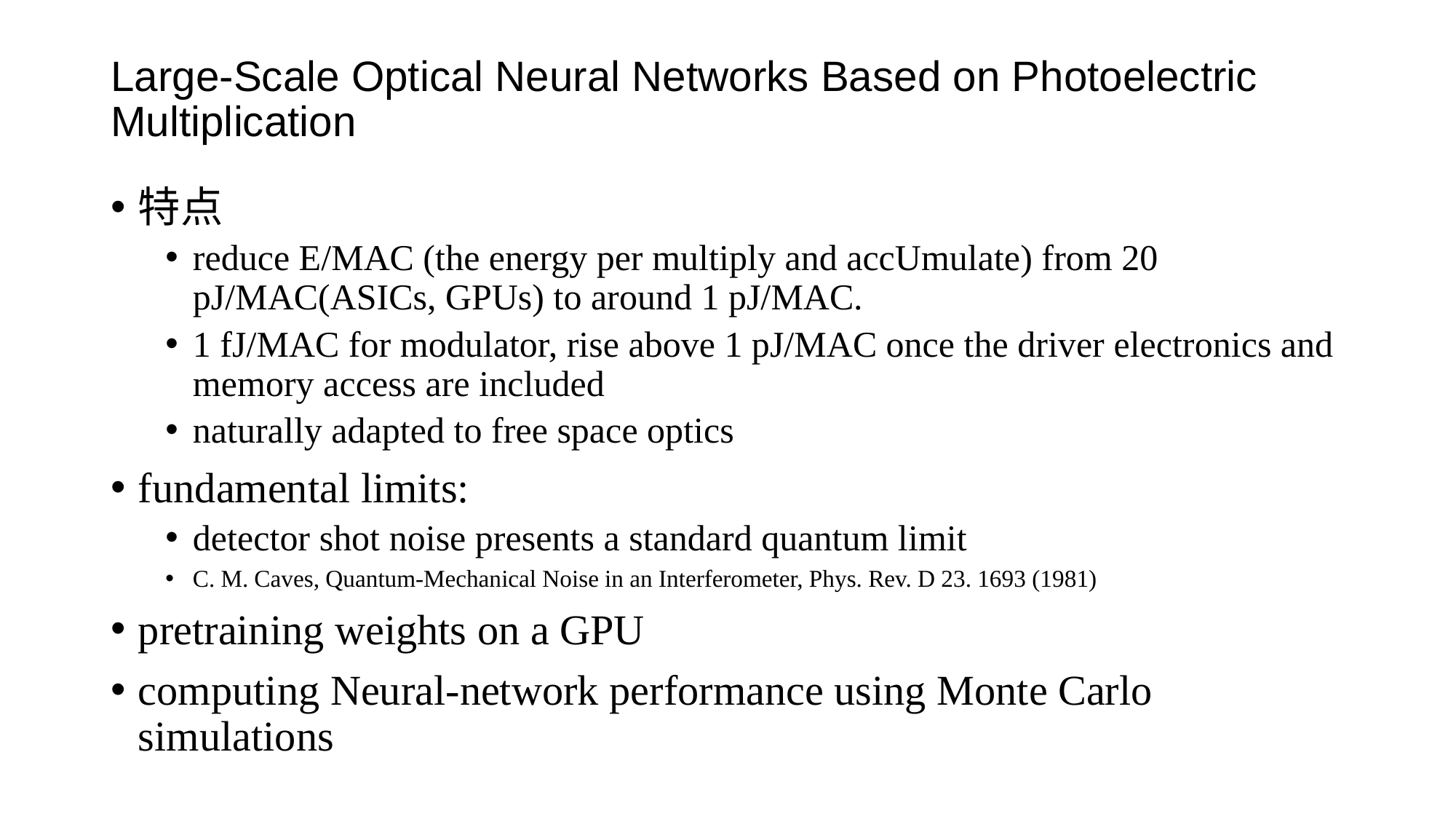

# Large-Scale Optical Neural Networks Based on Photoelectric Multiplication
特点
reduce E/MAC (the energy per multiply and accUmulate) from 20 pJ/MAC(ASICs, GPUs) to around 1 pJ/MAC.
1 fJ/MAC for modulator, rise above 1 pJ/MAC once the driver electronics and memory access are included
naturally adapted to free space optics
fundamental limits:
detector shot noise presents a standard quantum limit
C. M. Caves, Quantum-Mechanical Noise in an Interferometer, Phys. Rev. D 23. 1693 (1981)
pretraining weights on a GPU
computing Neural-network performance using Monte Carlo simulations